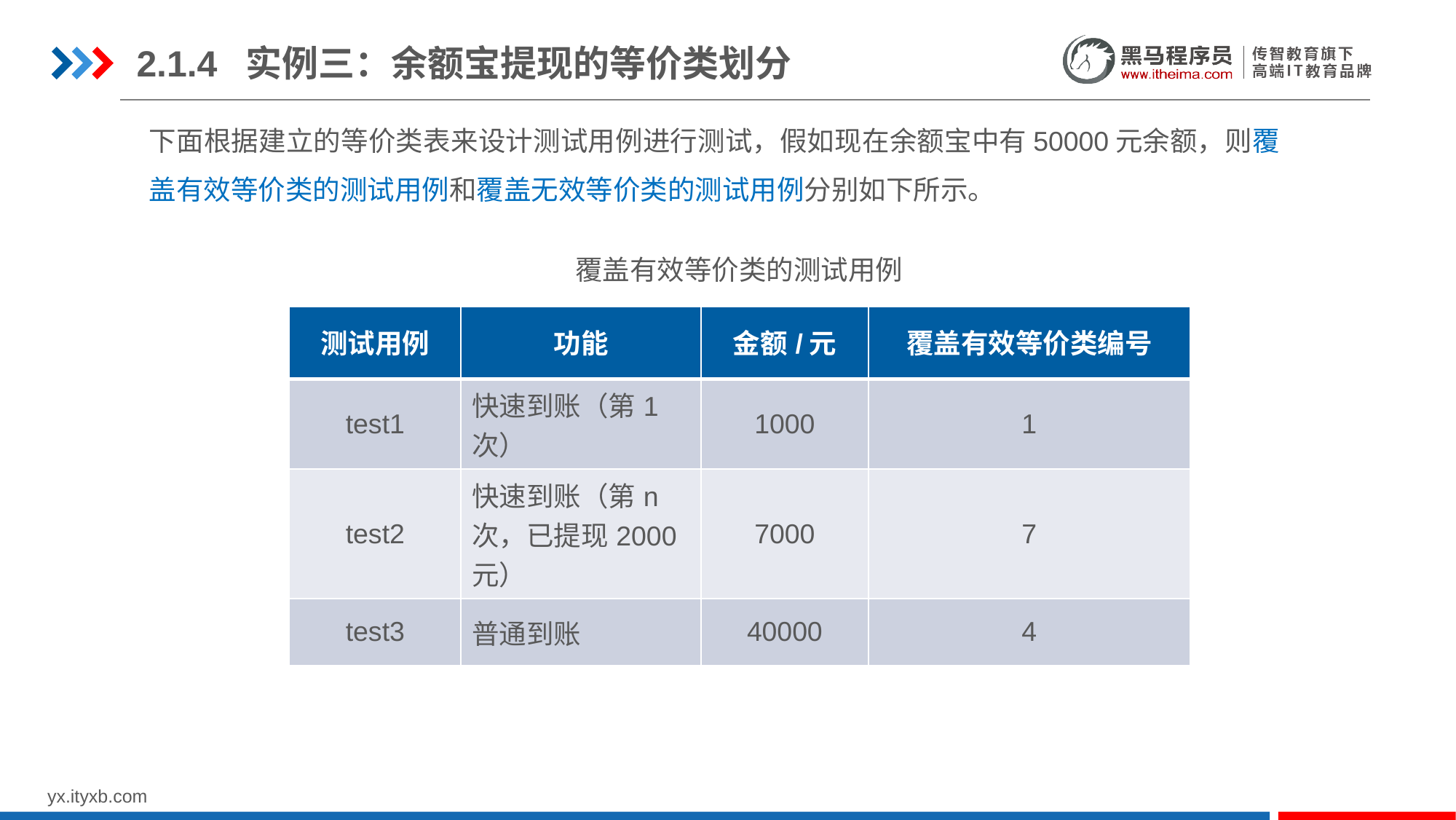

2.1.4	实例三：余额宝提现的等价类划分
下面根据建立的等价类表来设计测试用例进行测试，假如现在余额宝中有50000元余额，则覆盖有效等价类的测试用例和覆盖无效等价类的测试用例分别如下所示。

覆盖有效等价类的测试用例
| 测试用例 | 功能 | 金额/元 | 覆盖有效等价类编号 |
| --- | --- | --- | --- |
| test1 | 快速到账（第1次） | 1000 | 1 |
| test2 | 快速到账（第n次，已提现2000元） | 7000 | 7 |
| test3 | 普通到账 | 40000 | 4 |